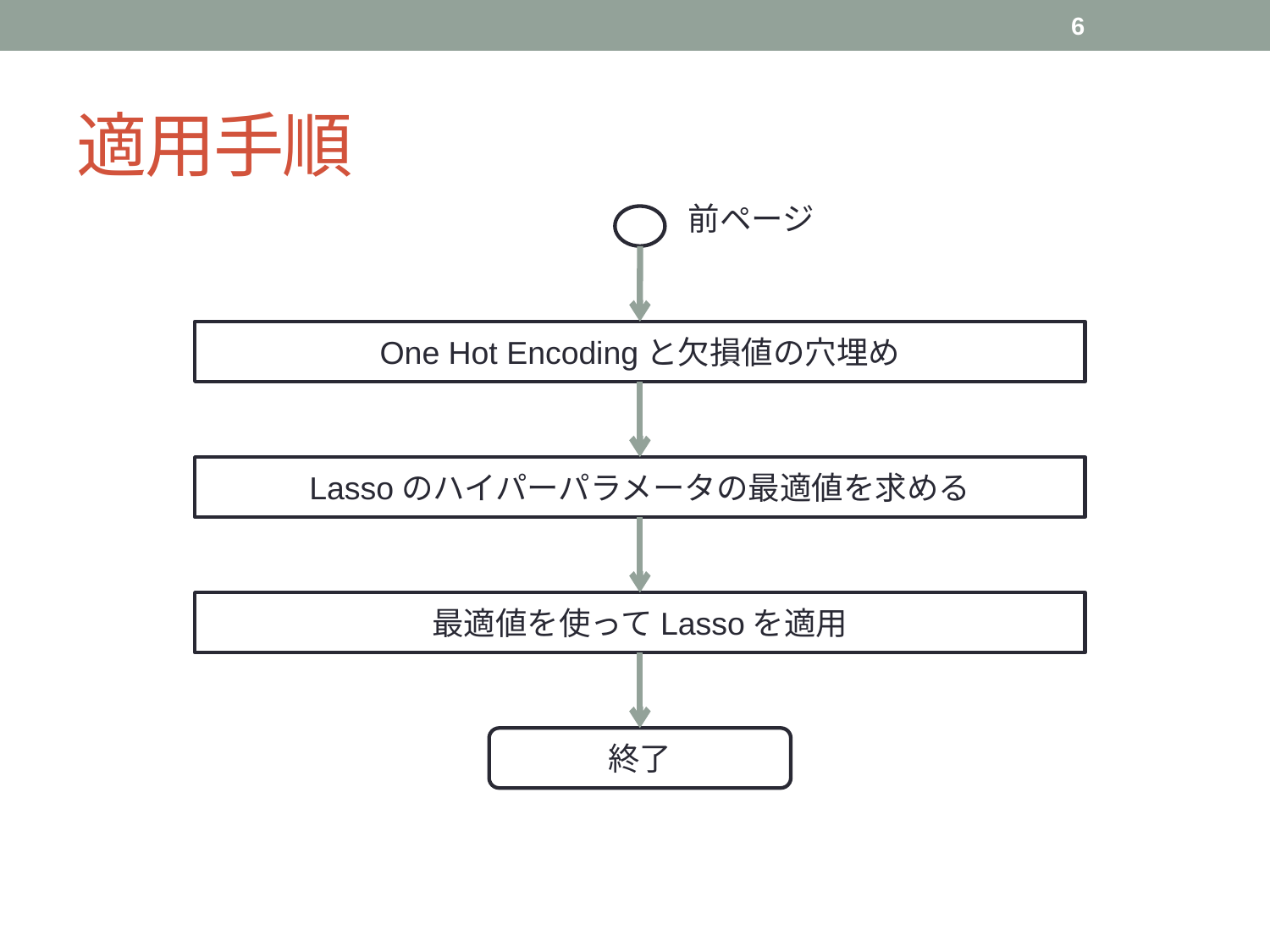

6
# 適用手順
前ページ

One Hot Encodingと欠損値の穴埋め
Lassoのハイパーパラメータの最適値を求める
最適値を使ってLassoを適用
終了